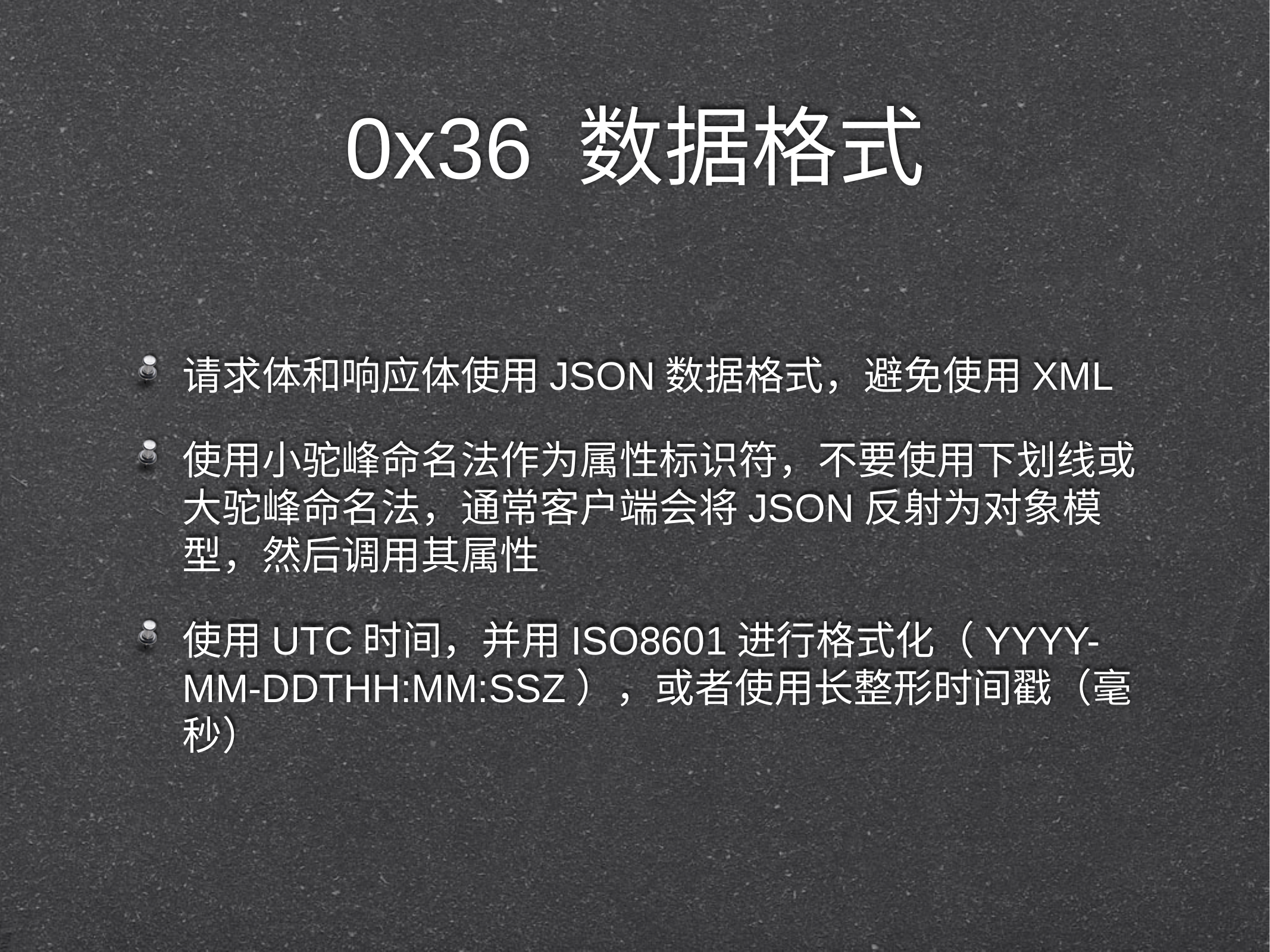

# 0x36 数据格式
请求体和响应体使用JSON数据格式，避免使用XML
使用小驼峰命名法作为属性标识符，不要使用下划线或大驼峰命名法，通常客户端会将JSON反射为对象模型，然后调用其属性
使用UTC时间，并用ISO8601进行格式化（YYYY-MM-DDTHH:MM:SSZ），或者使用长整形时间戳（毫秒）